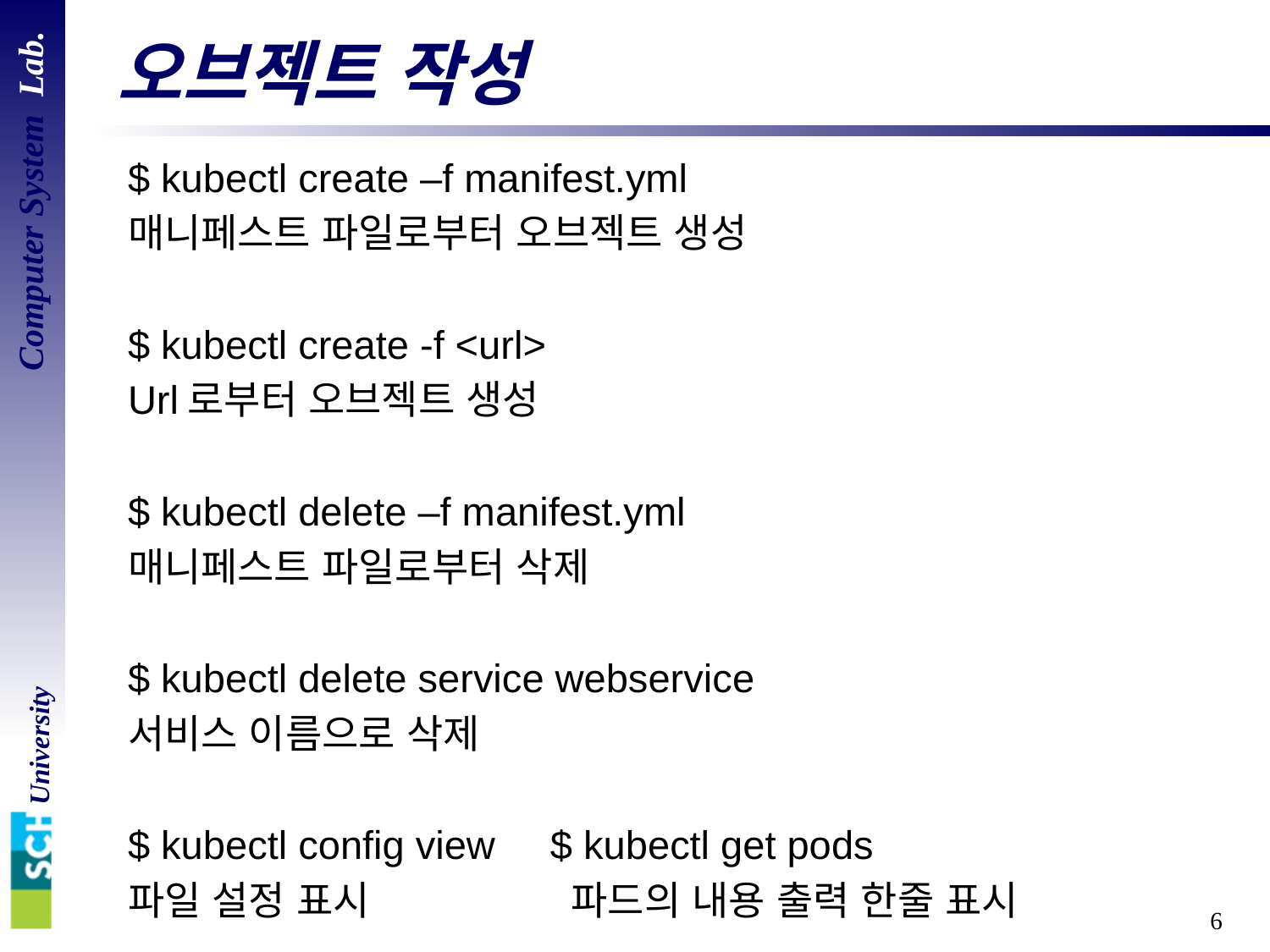

# 오브젝트 작성
$ kubectl create –f manifest.yml
매니페스트 파일로부터 오브젝트 생성

$ kubectl create -f <url>
Url로부터 오브젝트 생성

$ kubectl delete –f manifest.yml
매니페스트 파일로부터 삭제

$ kubectl delete service webservice
서비스 이름으로 삭제

$ kubectl config view     $ kubectl get pods
파일 설정 표시                  파드의 내용 출력 한줄 표시